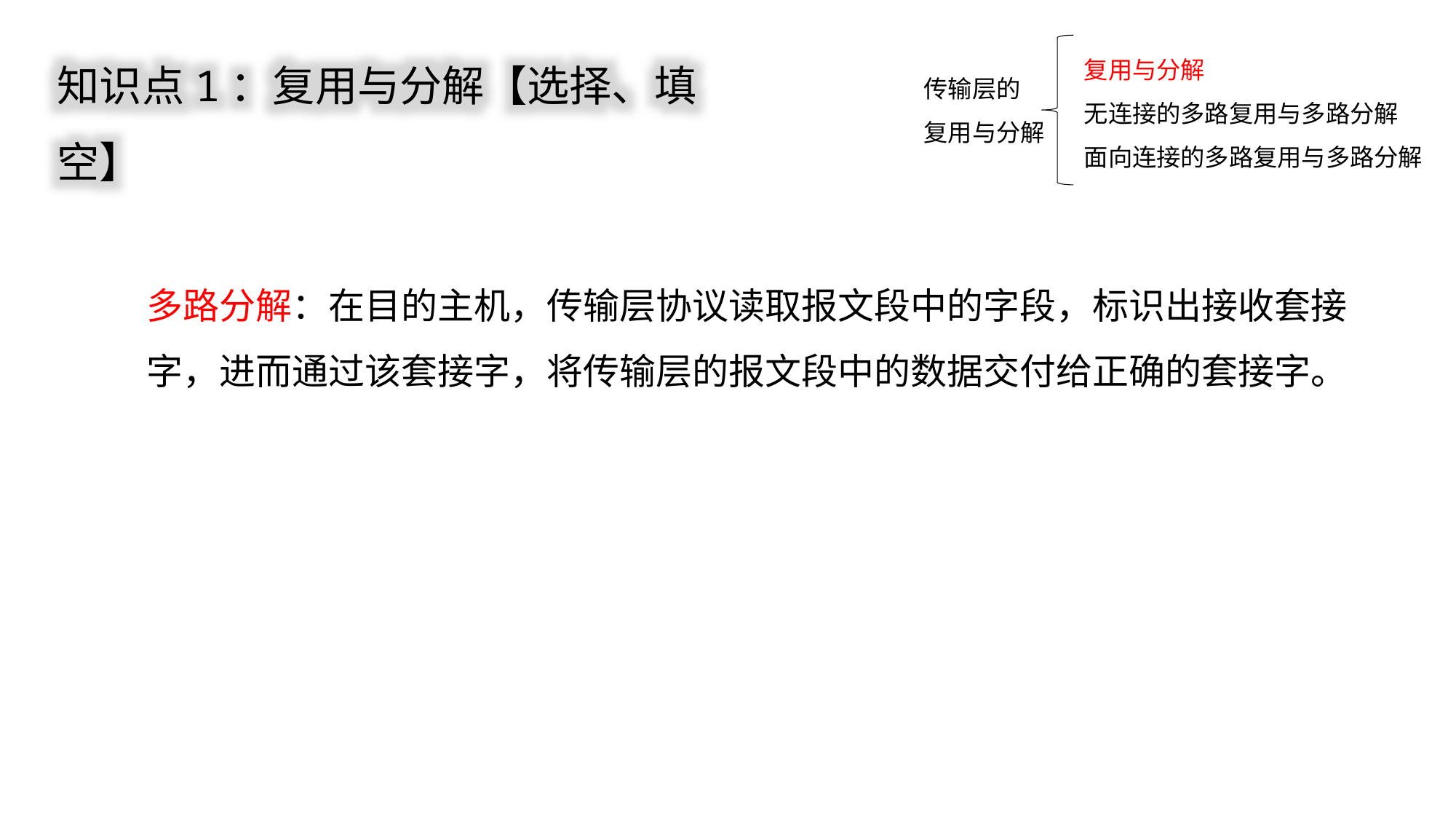

复用与分解
无连接的多路复用与多路分解
面向连接的多路复用与多路分解
知识点1：复用与分解【选择、填空】
传输层的
复用与分解
多路分解：在目的主机，传输层协议读取报文段中的字段，标识出接收套接字，进而通过该套接字，将传输层的报文段中的数据交付给正确的套接字。